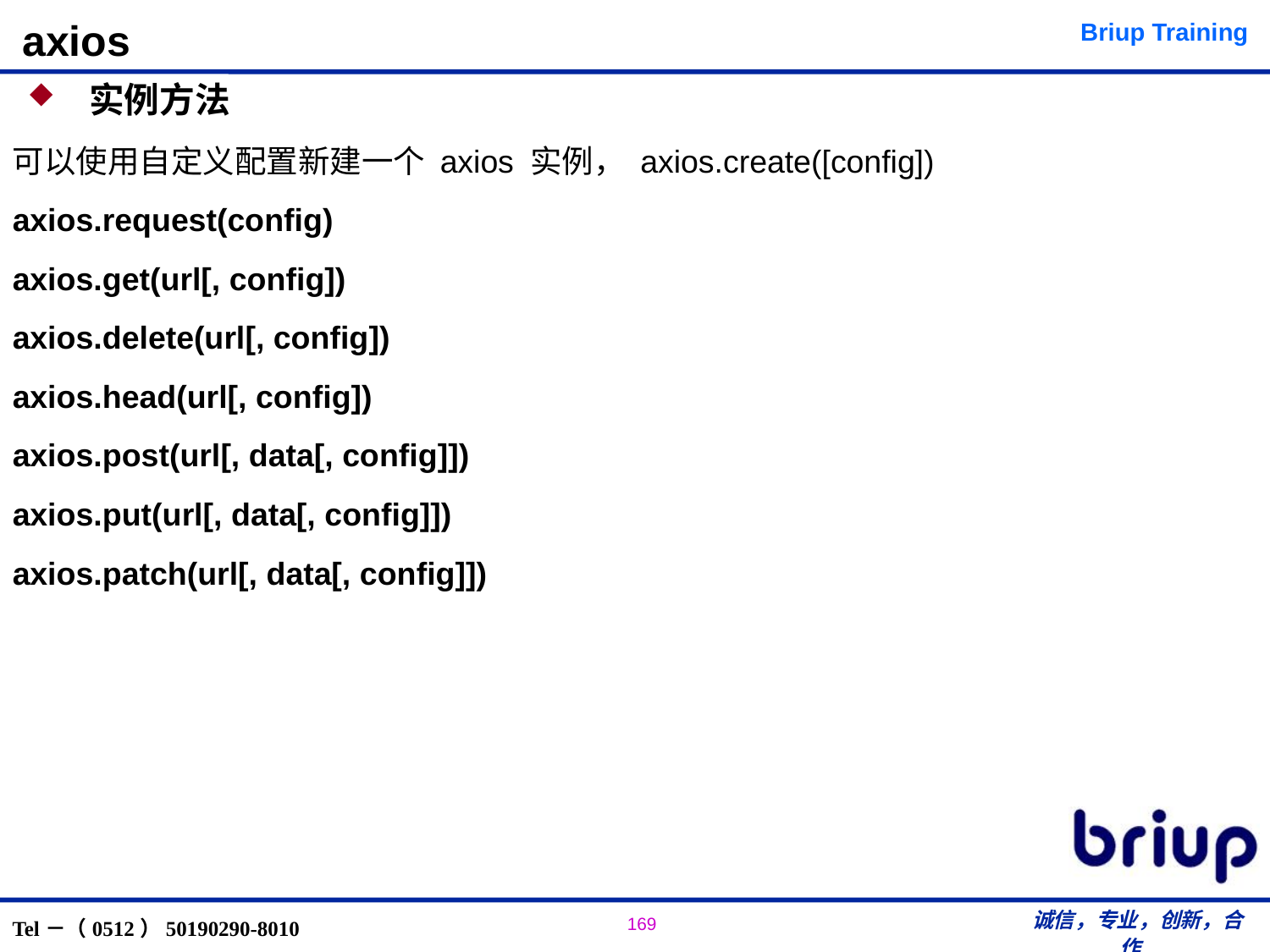

# axios
 实例方法
可以使用自定义配置新建一个 axios 实例， axios.create([config])
axios.request(config)
axios.get(url[, config])
axios.delete(url[, config])
axios.head(url[, config])
axios.post(url[, data[, config]])
axios.put(url[, data[, config]])
axios.patch(url[, data[, config]])